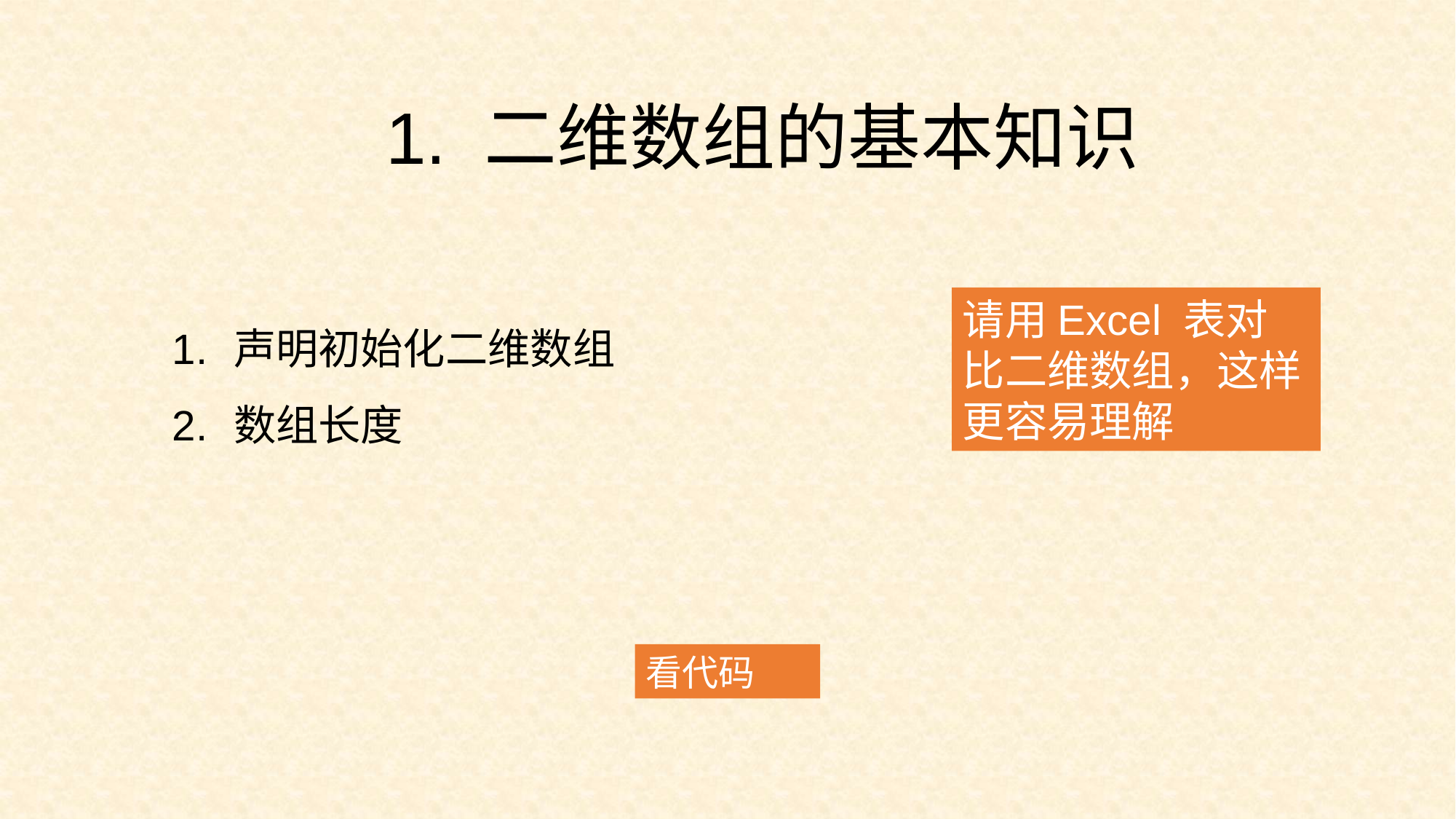

1. 二维数组的基本知识
声明初始化二维数组
数组长度
请用Excel 表对比二维数组，这样更容易理解
看代码